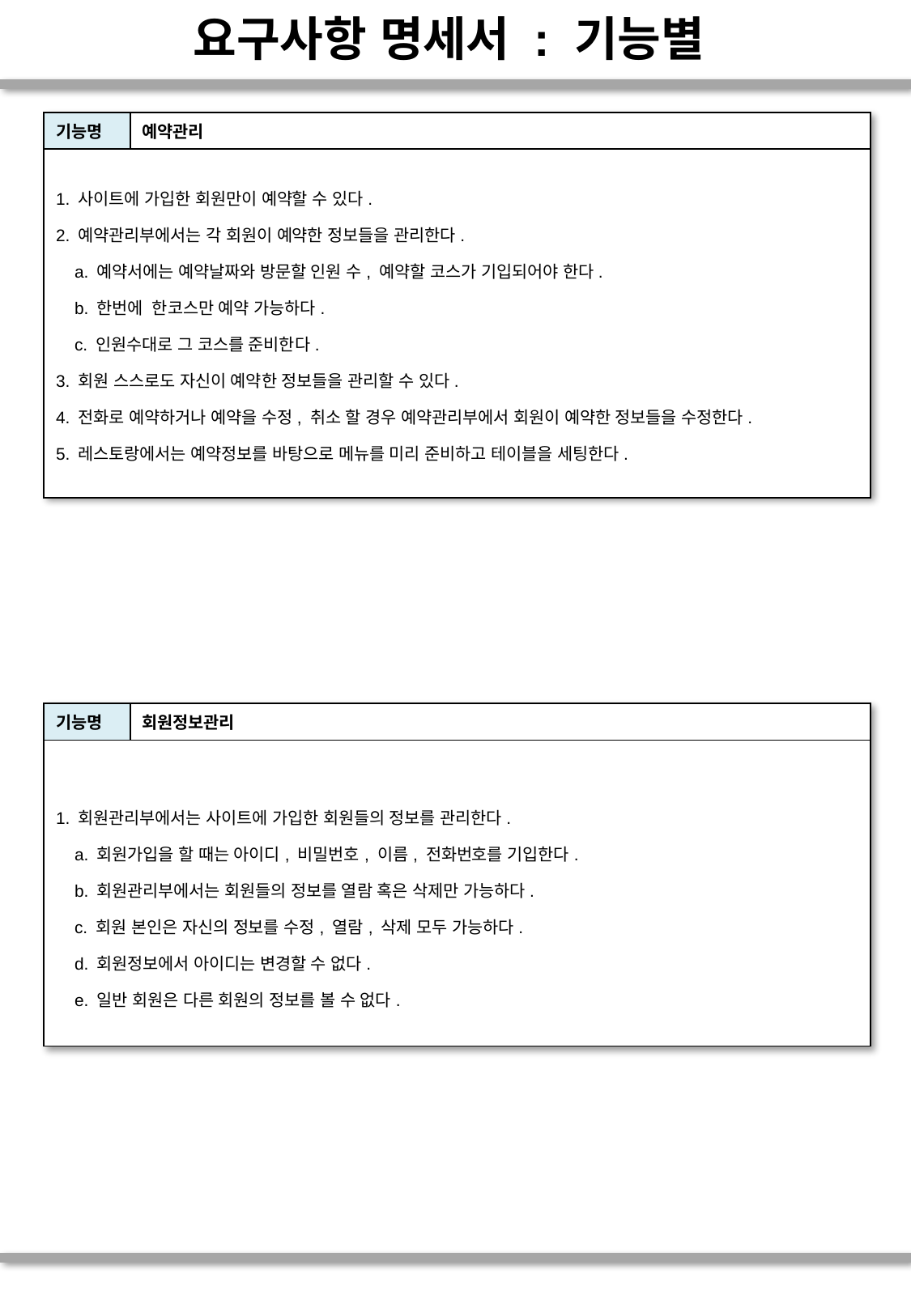

# 요구사항 명세서 : 기능별
| 기능명 | 예약관리 |
| --- | --- |
| 1. 사이트에 가입한 회원만이 예약할 수 있다. 2. 예약관리부에서는 각 회원이 예약한 정보들을 관리한다. a. 예약서에는 예약날짜와 방문할 인원 수, 예약할 코스가 기입되어야 한다. b. 한번에 한코스만 예약 가능하다. c. 인원수대로 그 코스를 준비한다. 3. 회원 스스로도 자신이 예약한 정보들을 관리할 수 있다. 4. 전화로 예약하거나 예약을 수정, 취소 할 경우 예약관리부에서 회원이 예약한 정보들을 수정한다. 5. 레스토랑에서는 예약정보를 바탕으로 메뉴를 미리 준비하고 테이블을 세팅한다. |  |
| 기능명 | 회원정보관리 |
| --- | --- |
| 1. 회원관리부에서는 사이트에 가입한 회원들의 정보를 관리한다. a. 회원가입을 할 때는 아이디, 비밀번호, 이름, 전화번호를 기입한다. b. 회원관리부에서는 회원들의 정보를 열람 혹은 삭제만 가능하다. c. 회원 본인은 자신의 정보를 수정, 열람, 삭제 모두 가능하다. d. 회원정보에서 아이디는 변경할 수 없다. e. 일반 회원은 다른 회원의 정보를 볼 수 없다. |  |